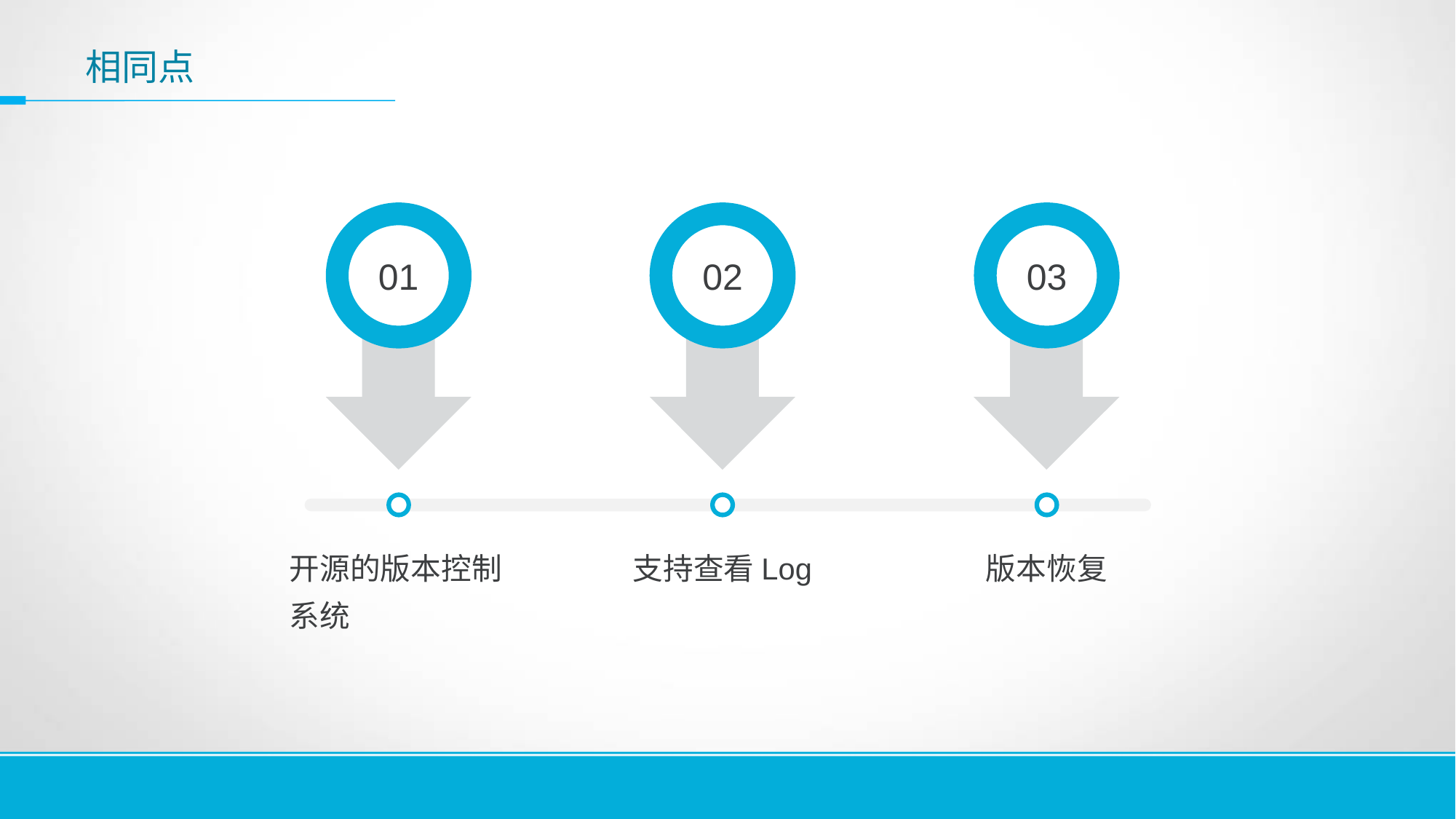

相同点
01

开源的版本控制系统
02

支持查看Log
03

版本恢复